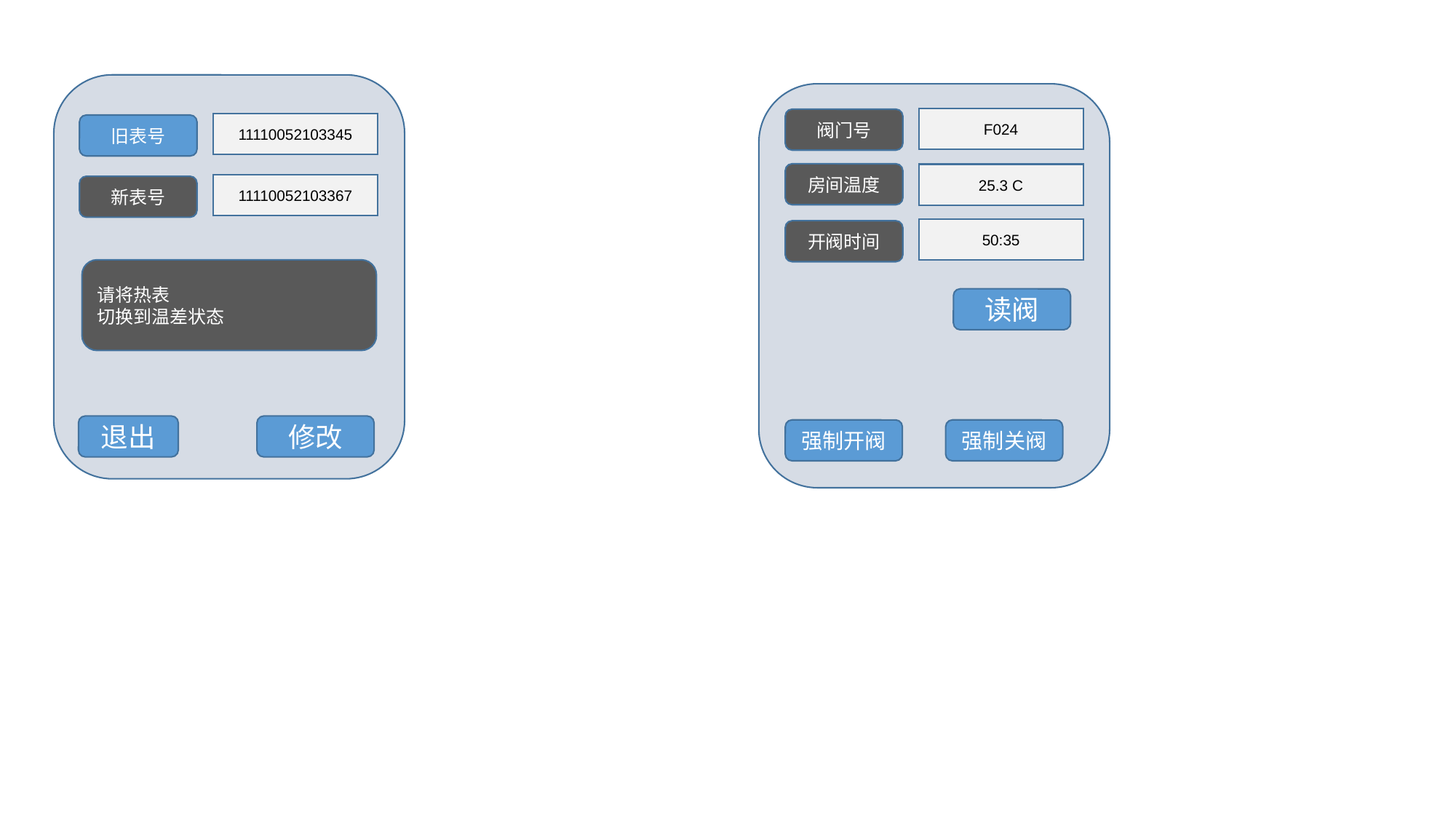

F024
阀门号
11110052103345
旧表号
房间温度
25.3 C
11110052103367
新表号
50:35
开阀时间
请将热表
切换到温差状态
读阀
退出
修改
强制开阀
强制关阀